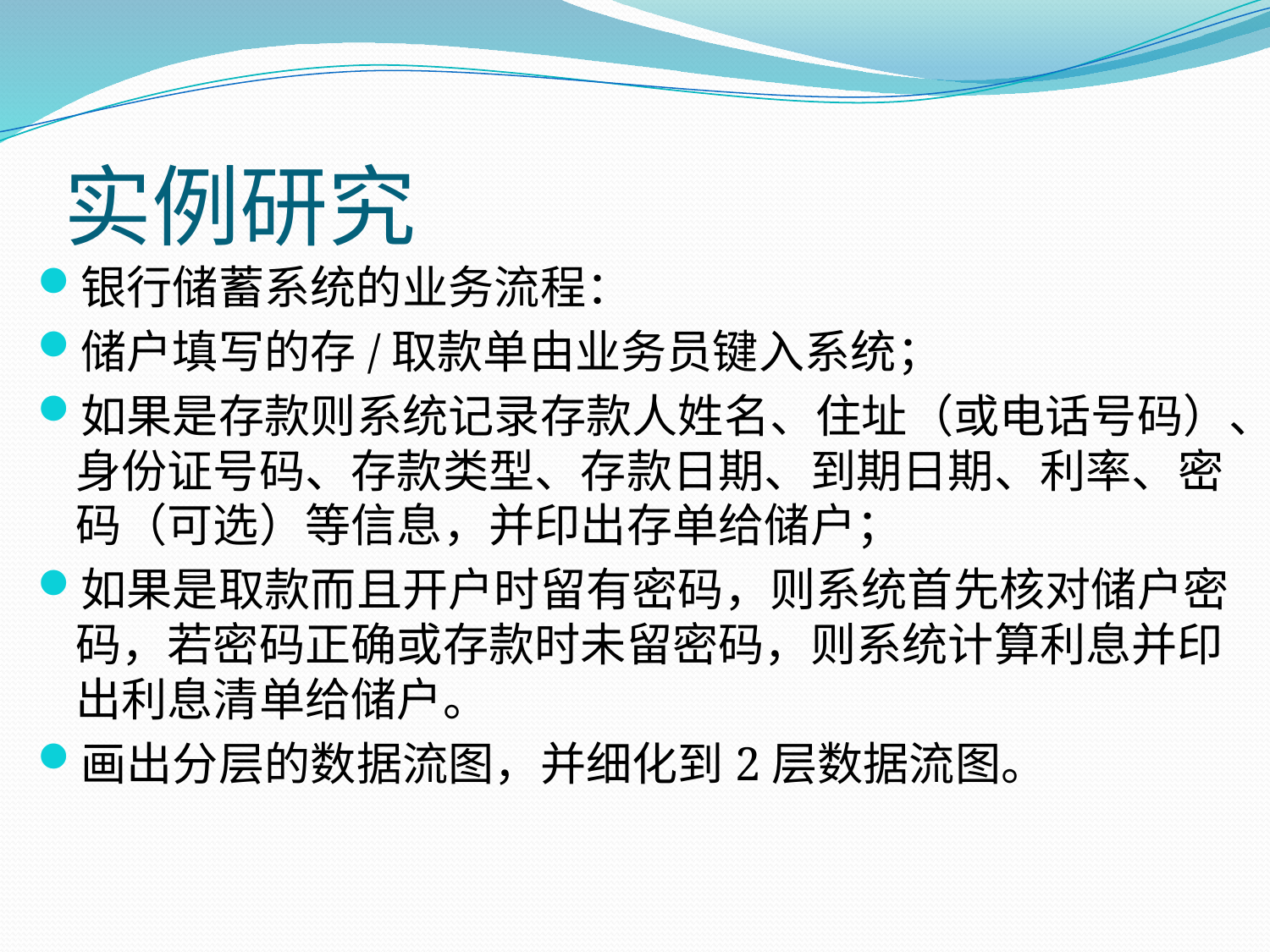

# 实例研究
银行储蓄系统的业务流程：
储户填写的存/取款单由业务员键入系统；
如果是存款则系统记录存款人姓名、住址（或电话号码）、身份证号码、存款类型、存款日期、到期日期、利率、密码（可选）等信息，并印出存单给储户；
如果是取款而且开户时留有密码，则系统首先核对储户密码，若密码正确或存款时未留密码，则系统计算利息并印出利息清单给储户。
画出分层的数据流图，并细化到2层数据流图。